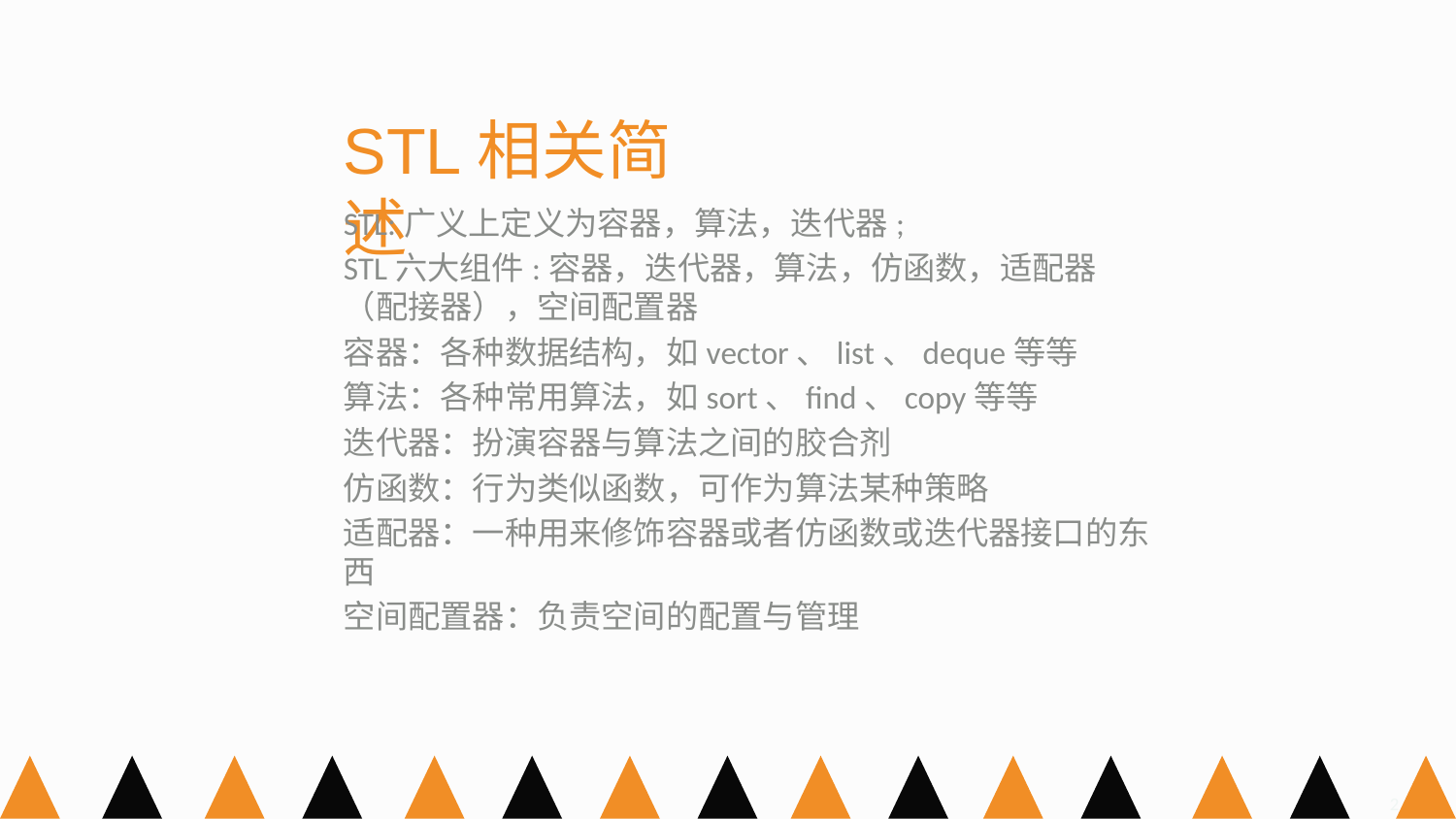

STL相关简述
STL:广义上定义为容器，算法，迭代器;
STL六大组件:容器，迭代器，算法，仿函数，适配器（配接器），空间配置器
容器：各种数据结构，如vector、list、deque等等
算法：各种常用算法，如sort、find、copy等等
迭代器：扮演容器与算法之间的胶合剂
仿函数：行为类似函数，可作为算法某种策略
适配器：一种用来修饰容器或者仿函数或迭代器接口的东西
空间配置器：负责空间的配置与管理